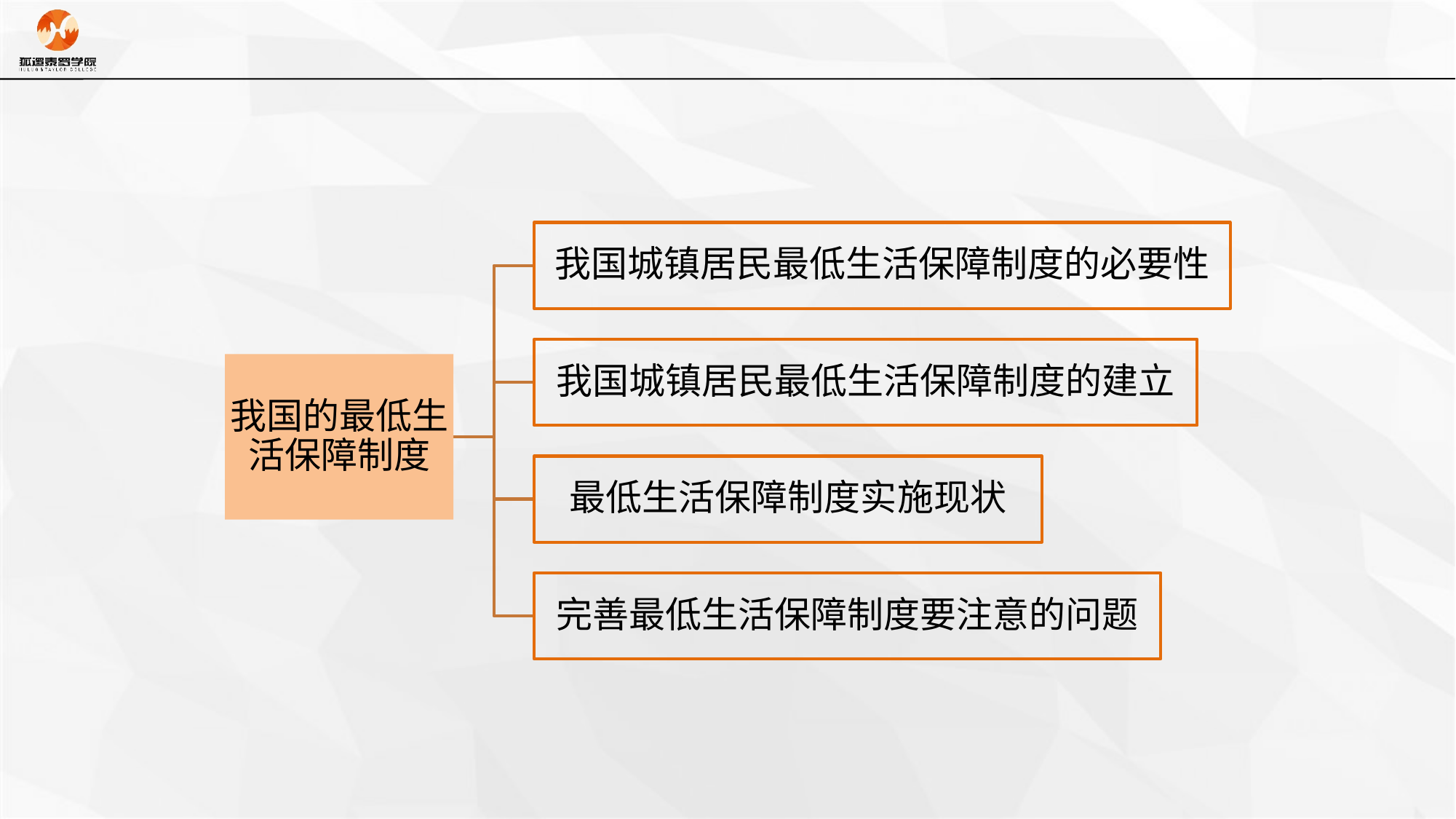

我国的最低生活保障制度
我国城镇居民最低生活保障制度的必要性
我国城镇居民最低生活保障制度的建立
最低生活保障制度实施现状
完善最低生活保障制度要注意的问题